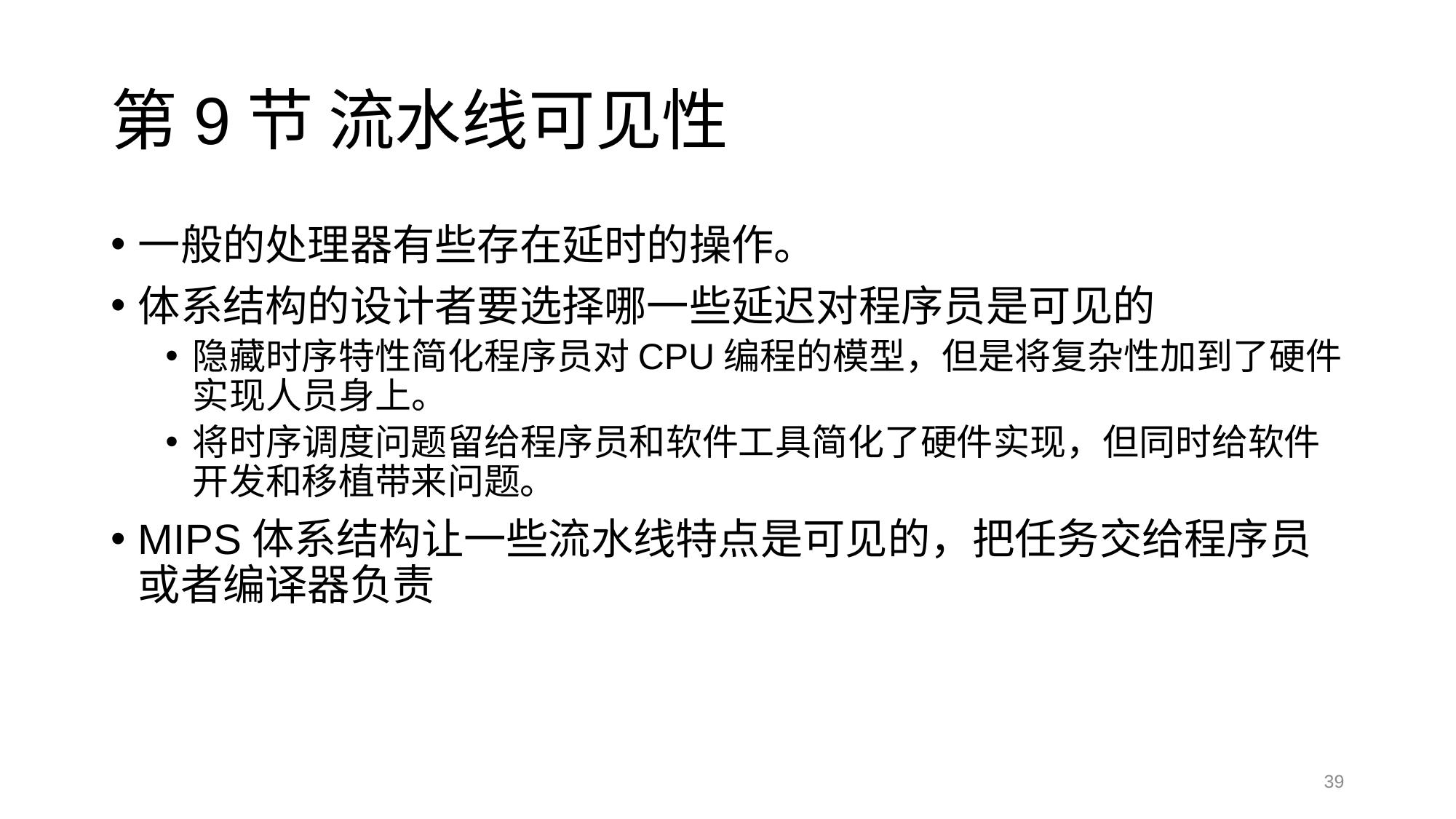

# 第9节 流水线可见性
一般的处理器有些存在延时的操作。
体系结构的设计者要选择哪一些延迟对程序员是可见的
隐藏时序特性简化程序员对CPU编程的模型，但是将复杂性加到了硬件实现人员身上。
将时序调度问题留给程序员和软件工具简化了硬件实现，但同时给软件开发和移植带来问题。
MIPS体系结构让一些流水线特点是可见的，把任务交给程序员或者编译器负责

39